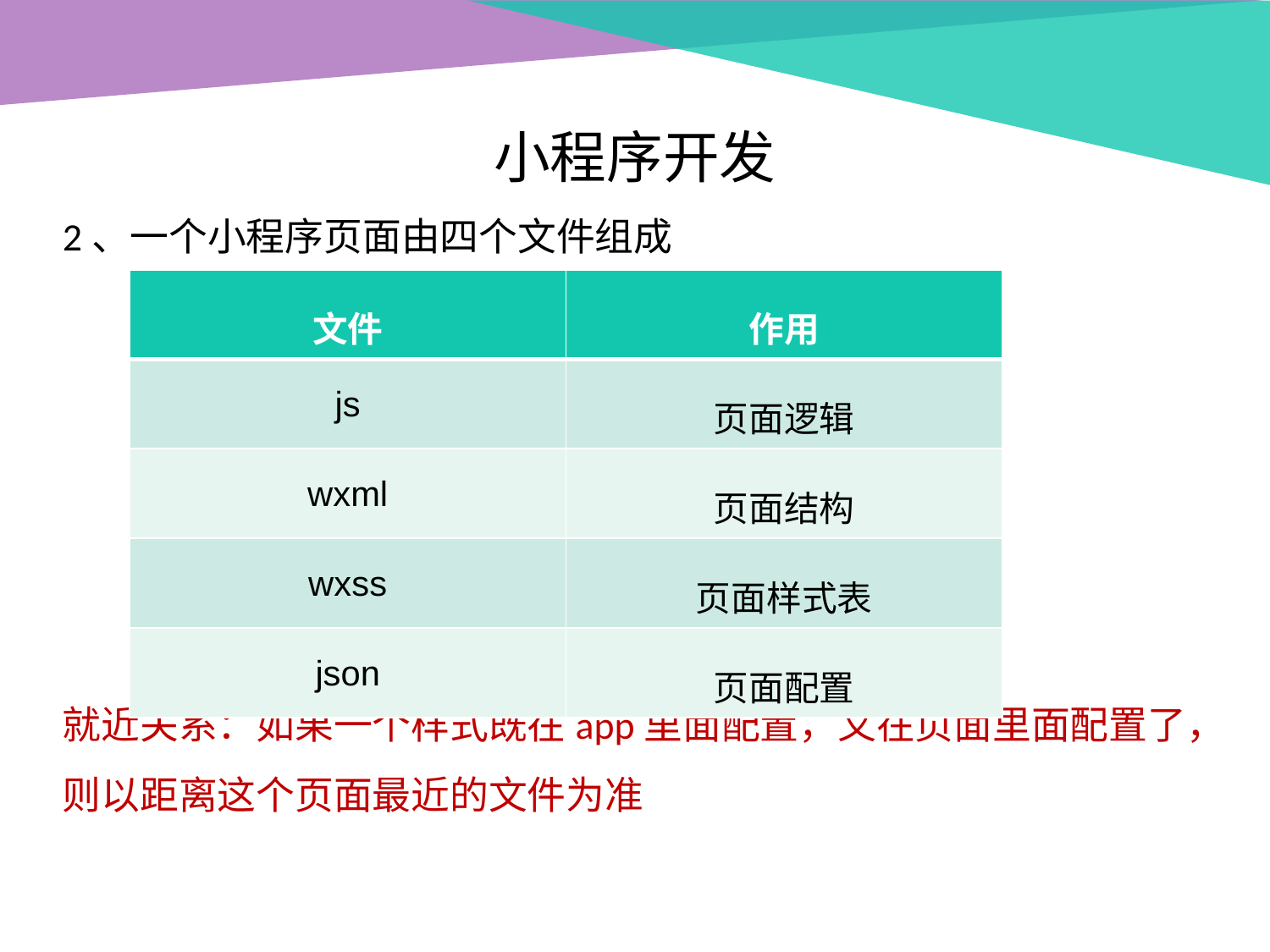

小程序开发
2、一个小程序页面由四个文件组成

就近关系：如果一个样式既在app里面配置，又在页面里面配置了，则以距离这个页面最近的文件为准

| 文件 | 作用 |
| --- | --- |
| js | 页面逻辑 |
| wxml | 页面结构 |
| wxss | 页面样式表 |
| json | 页面配置 |